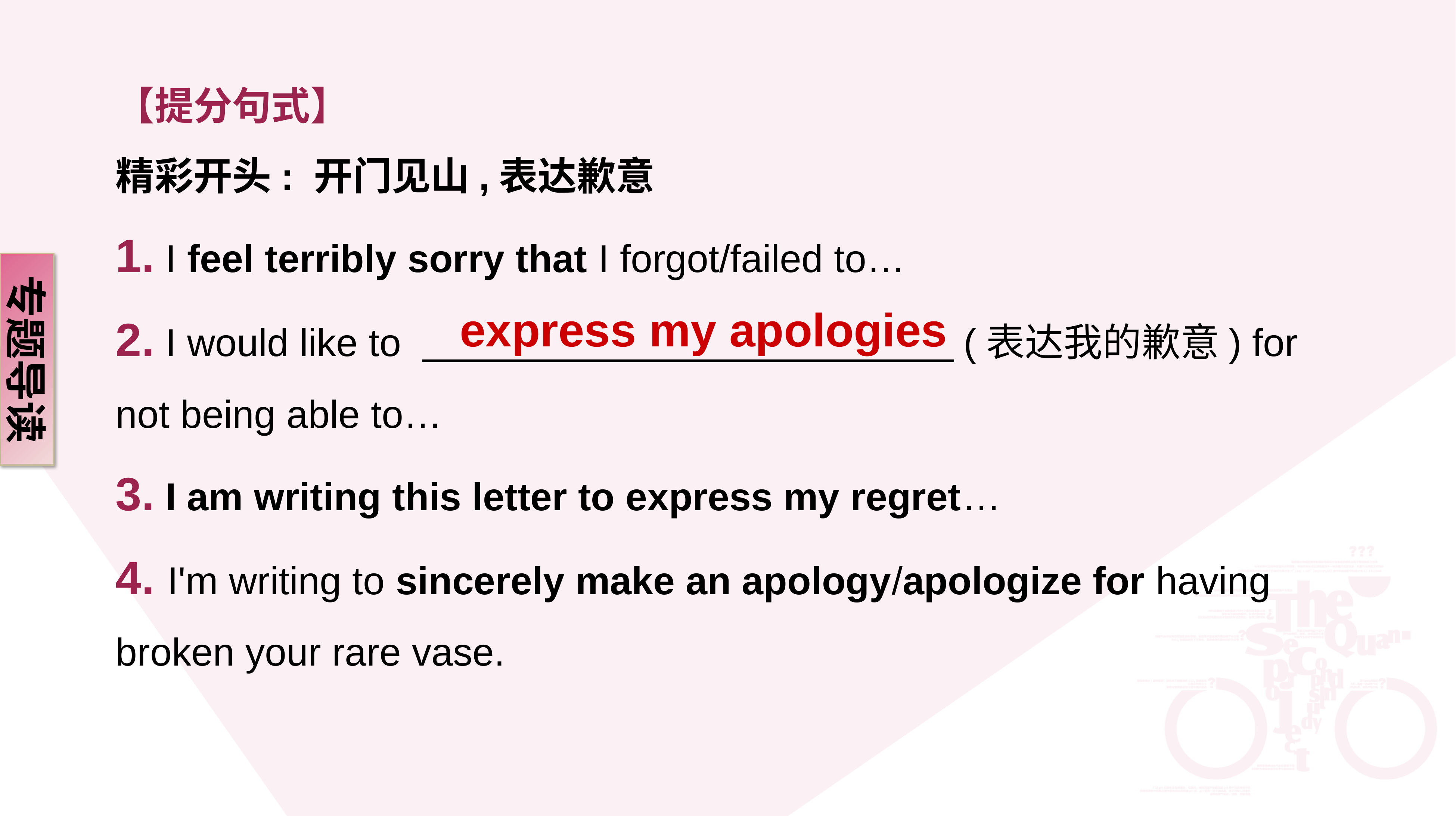

【提分句式】
精彩开头: 开门见山,表达歉意
1. I feel terribly sorry that I forgot/failed to…
2. I would like to 　　　　　　            　　　　　(表达我的歉意) for not being able to…
3. I am writing this letter to express my regret…
4. I'm writing to sincerely make an apology/apologize for having broken your rare vase.
专题导读
express my apologies